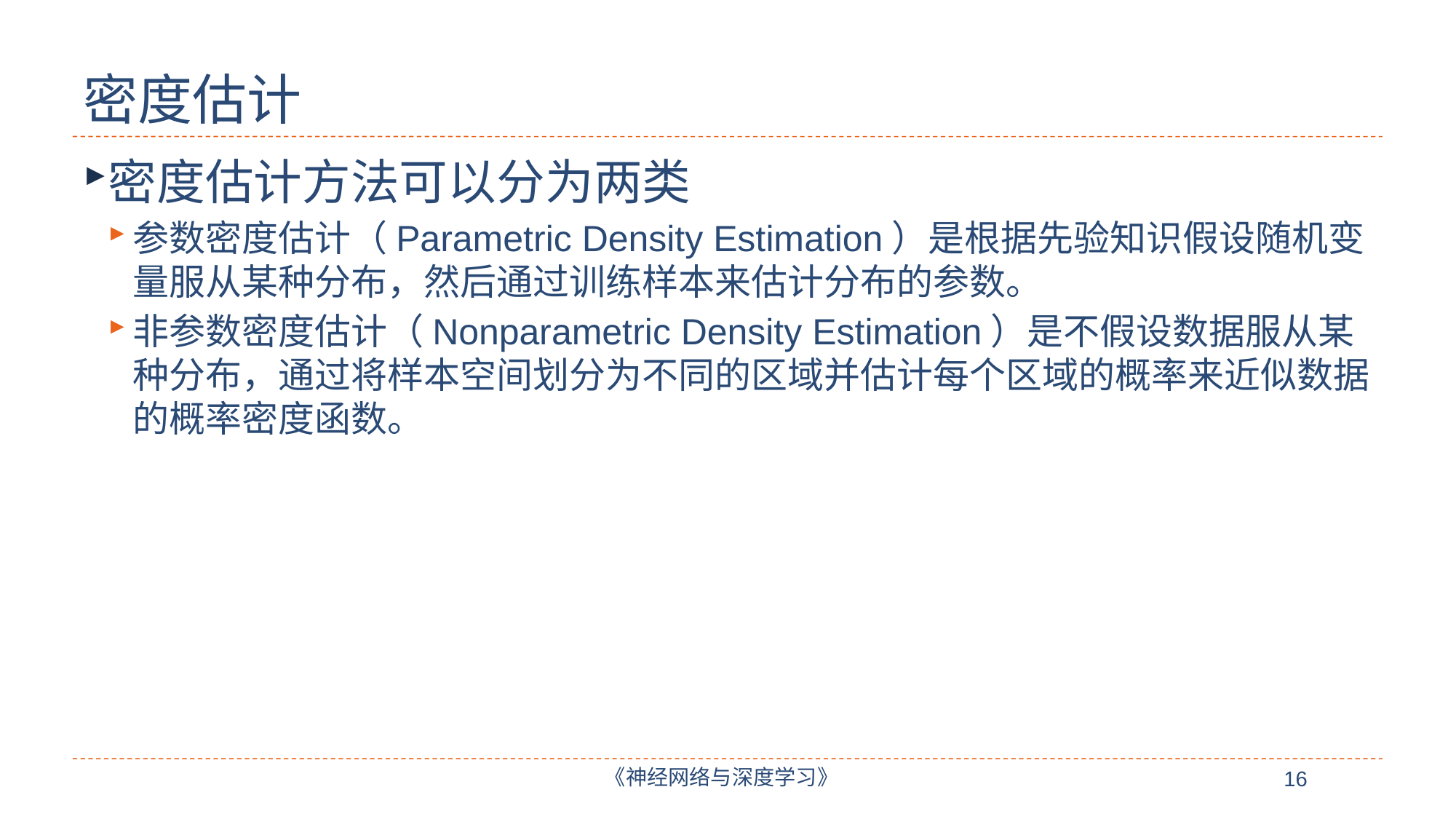

# 密度估计
密度估计方法可以分为两类
参数密度估计（Parametric Density Estimation）是根据先验知识假设随机变量服从某种分布，然后通过训练样本来估计分布的参数。
非参数密度估计（Nonparametric Density Estimation）是不假设数据服从某种分布，通过将样本空间划分为不同的区域并估计每个区域的概率来近似数据的概率密度函数。